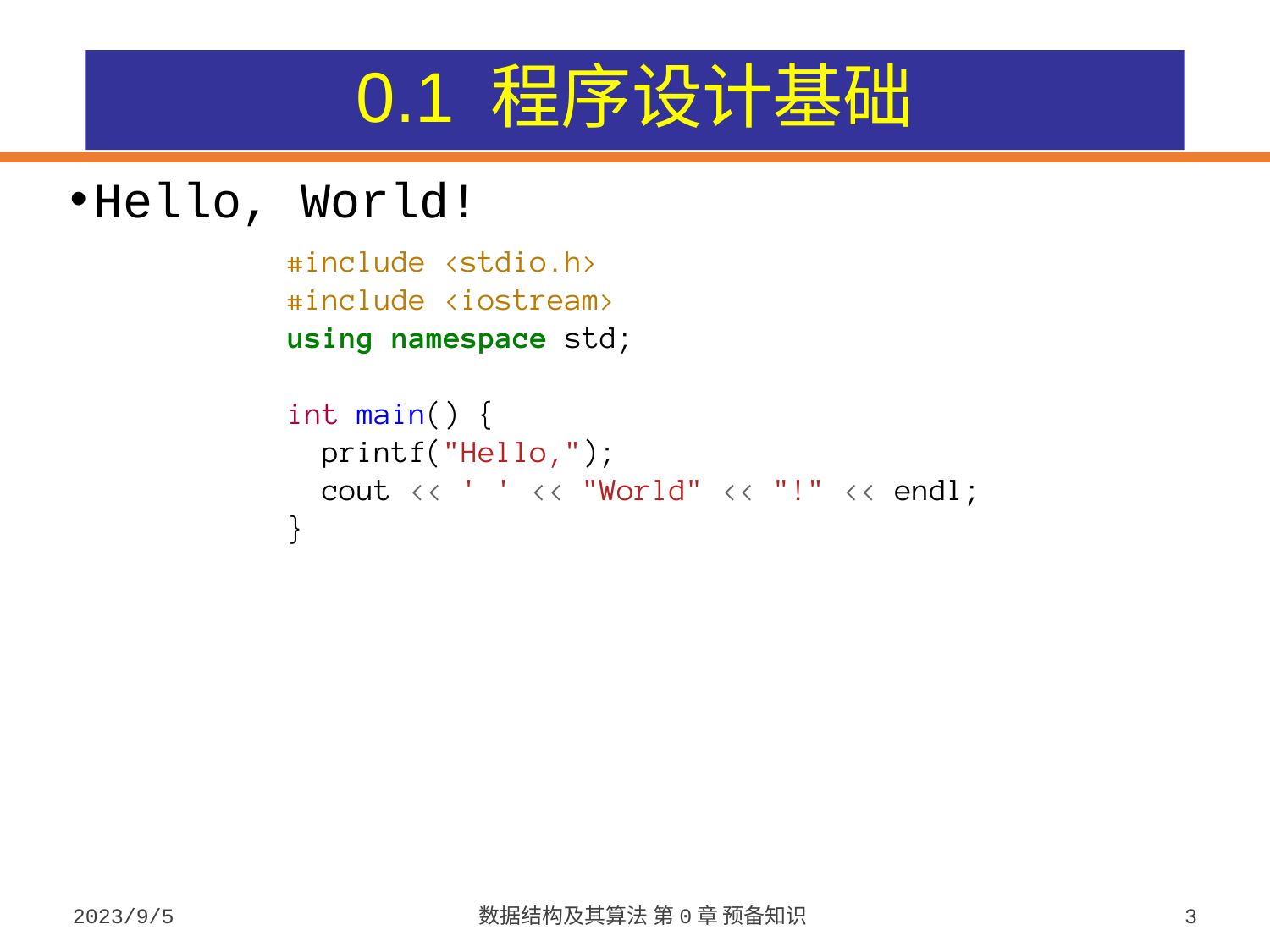

# 0.1 程序设计基础
Hello, World!
#include <stdio.h>
#include <iostream>
using namespace std;

int main() {
  printf("Hello,");
  cout << ' ' << "World" << "!" << endl;
}
2023/9/5
数据结构及其算法 第0章 预备知识
3